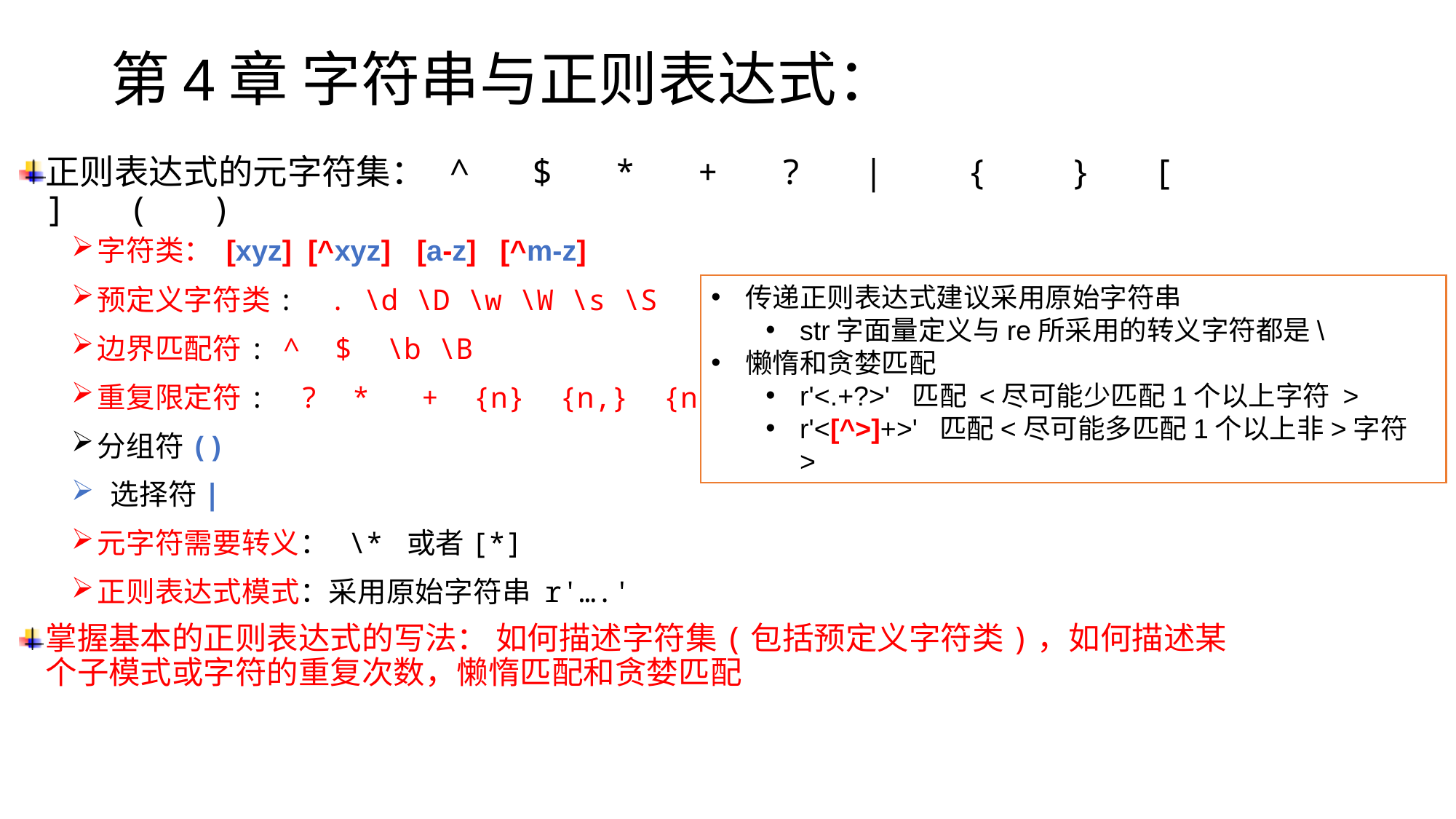

# 第4章 字符串与正则表达式：
正则表达式的元字符集：  ^   $   *   +   ?   |    {    }   [    ]   (   )
字符类： [xyz]  [^xyz]    [a-z]   [^m-z]
预定义字符类:  . \d \D \w \W \s \S
边界匹配符: ^  $  \b \B
重复限定符:  ?  *   +  {n}  {n,}  {n,m}
分组符()
 选择符|
元字符需要转义：  \* 或者[*]
正则表达式模式：采用原始字符串 r'….'
掌握基本的正则表达式的写法： 如何描述字符集(包括预定义字符类)，如何描述某个子模式或字符的重复次数，懒惰匹配和贪婪匹配
传递正则表达式建议采用原始字符串
str字面量定义与re所采用的转义字符都是\
懒惰和贪婪匹配
r'<.+?>'  匹配 <尽可能少匹配1个以上字符 >
r'<[^>]+>'  匹配<尽可能多匹配1个以上非>字符 >